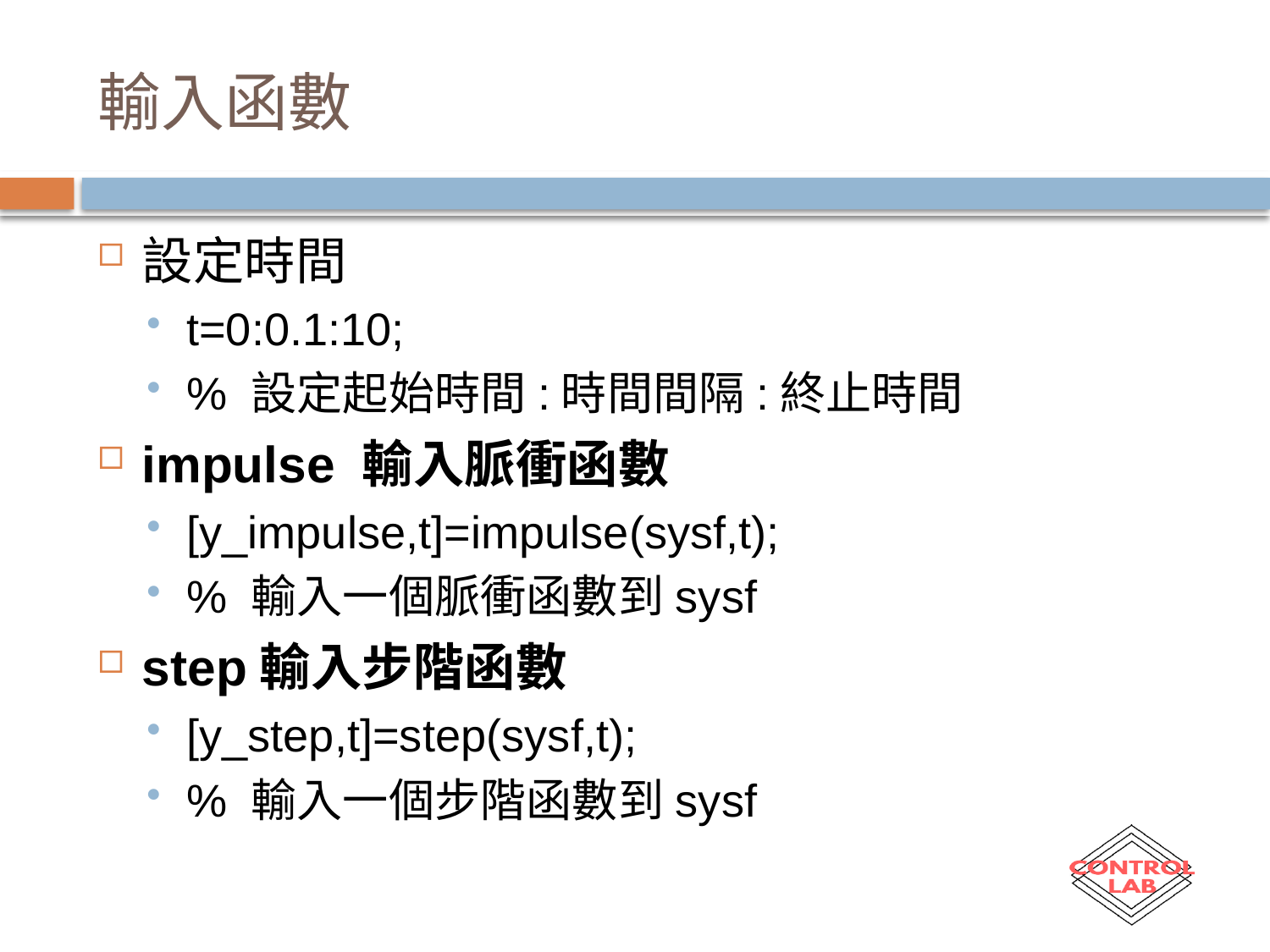

# 輸入函數
設定時間
t=0:0.1:10;
% 設定起始時間:時間間隔:終止時間
impulse 輸入脈衝函數
[y_impulse,t]=impulse(sysf,t);
% 輸入一個脈衝函數到sysf
step輸入步階函數
[y_step,t]=step(sysf,t);
% 輸入一個步階函數到sysf